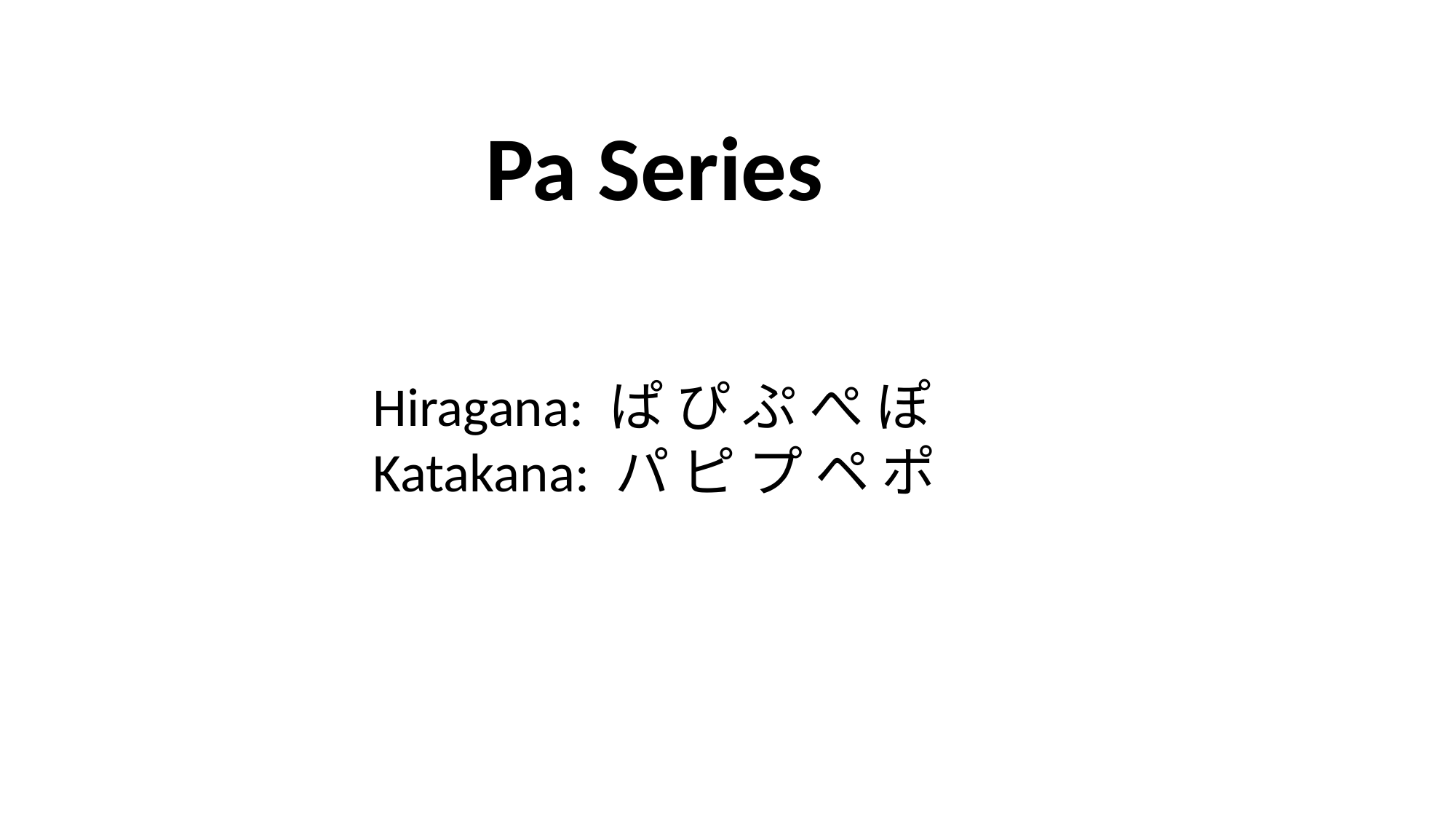

Pa Series
Hiragana: ぱ ぴ ぷ ぺ ぽ
Katakana: パ ピ プ ペ ポ